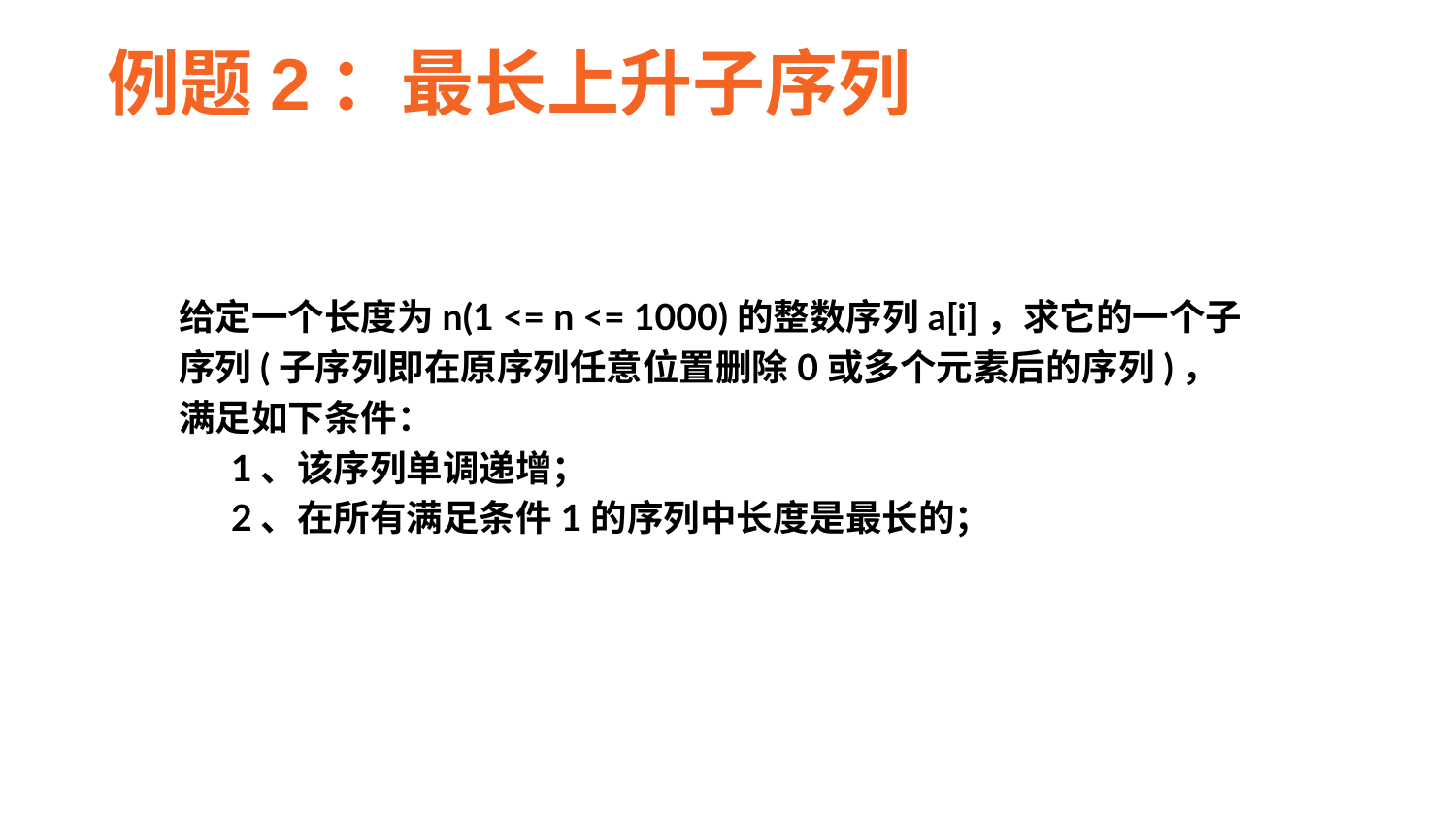

例题2：最长上升子序列
给定一个长度为n(1 <= n <= 1000)的整数序列a[i]，求它的一个子序列(子序列即在原序列任意位置删除0或多个元素后的序列)，满足如下条件：
      1、该序列单调递增；
      2、在所有满足条件1的序列中长度是最长的；